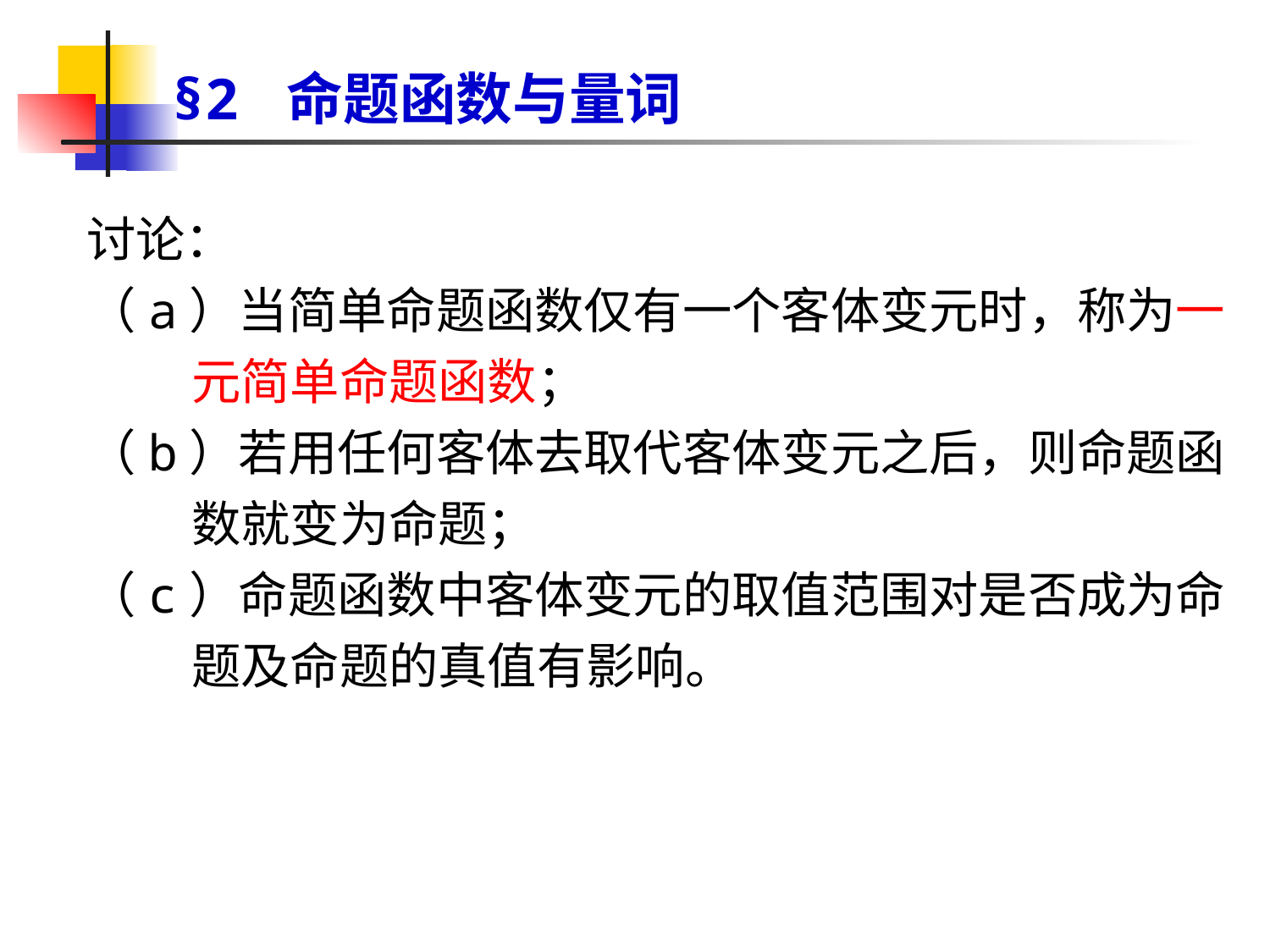

# §2 命题函数与量词
讨论：
（a）当简单命题函数仅有一个客体变元时，称为一元简单命题函数；
（b）若用任何客体去取代客体变元之后，则命题函数就变为命题；
（c）命题函数中客体变元的取值范围对是否成为命题及命题的真值有影响。
17